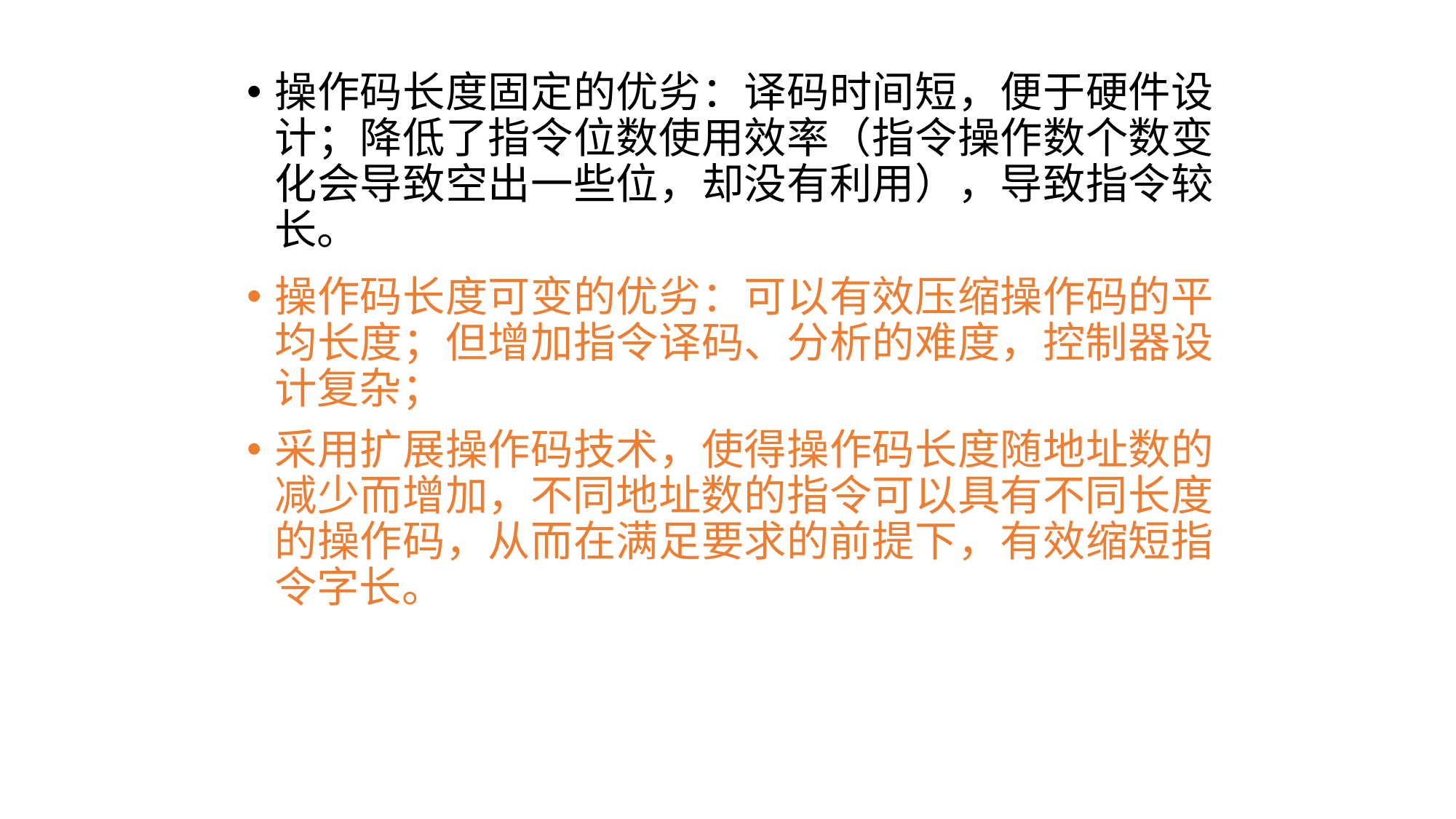

操作码长度固定的优劣：译码时间短，便于硬件设计；降低了指令位数使用效率（指令操作数个数变化会导致空出一些位，却没有利用），导致指令较长。
操作码长度可变的优劣：可以有效压缩操作码的平均长度；但增加指令译码、分析的难度，控制器设计复杂；
采用扩展操作码技术，使得操作码长度随地址数的减少而增加，不同地址数的指令可以具有不同长度的操作码，从而在满足要求的前提下，有效缩短指令字长。